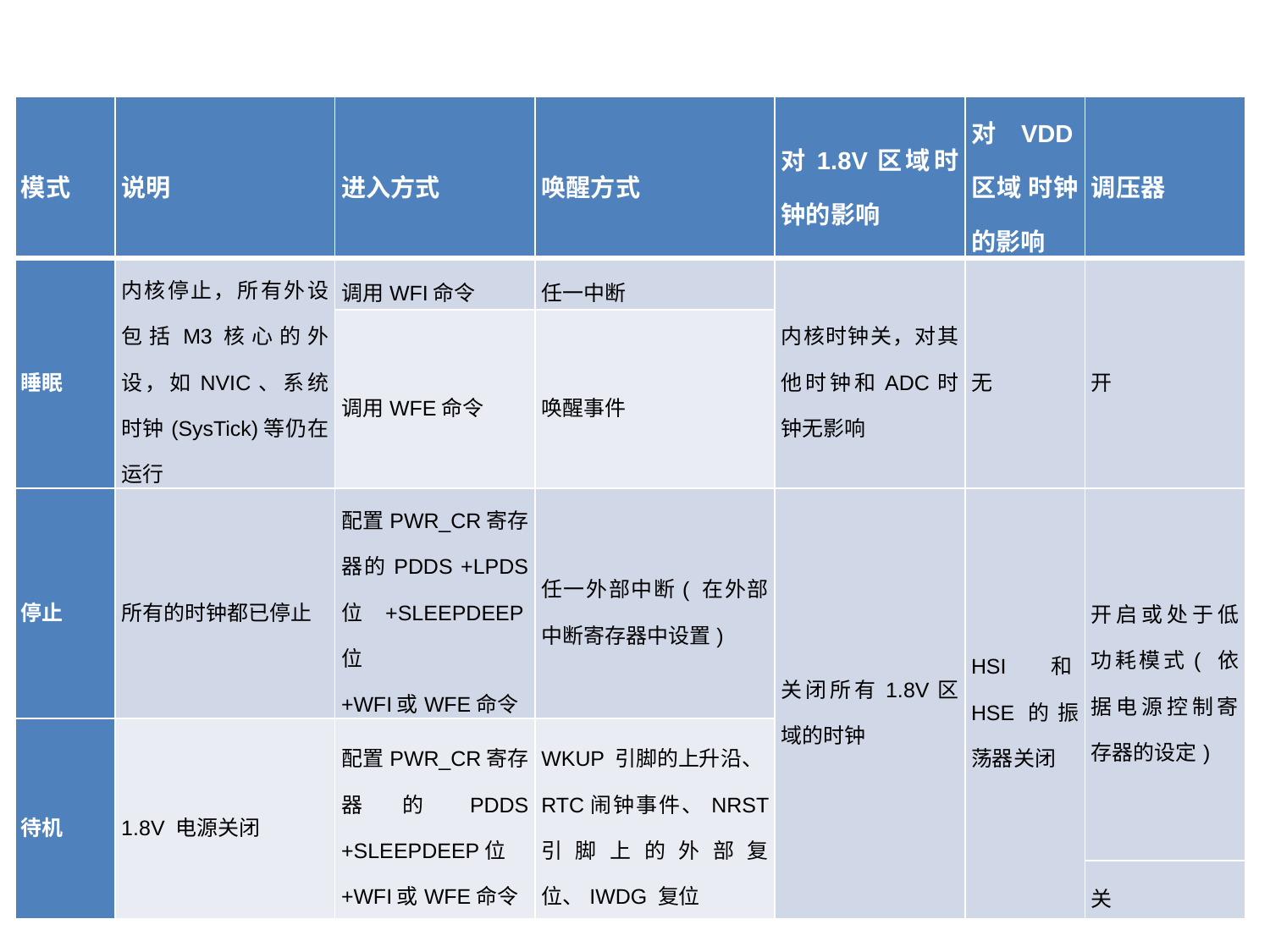

| 模式 | 说明 | 进入方式 | 唤醒方式 | 对1.8V区域时钟的影响 | 对VDD区域 时钟的影响 | 调压器 |
| --- | --- | --- | --- | --- | --- | --- |
| 睡眠 | 内核停止，所有外设包括M3核心的外设，如NVIC、系统时钟(SysTick)等仍在运行 | 调用WFI命令 | 任一中断 | 内核时钟关，对其他时钟和ADC时钟无影响 | 无 | 开 |
|  |  | 调用WFE命令 | 唤醒事件 |  |  |  |
| 停止 | 所有的时钟都已停止 | 配置PWR\_CR寄存器的PDDS +LPDS 位+SLEEPDEEP位 +WFI或WFE命令 | 任一外部中断( 在外部中断寄存器中设置) | 关闭所有1.8V区域的时钟 | HSI和HSE的振荡器关闭 | 开启或处于低功耗模式( 依据电源控制寄存器的设定) |
| 待机 | 1.8V 电源关闭 | 配置PWR\_CR寄存器的PDDS +SLEEPDEEP位 +WFI或WFE命令 | WKUP 引脚的上升沿、RTC闹钟事件、NRST 引脚上的外部复位、IWDG 复位 |  |  |  |
|  |  |  |  |  |  | 关 |